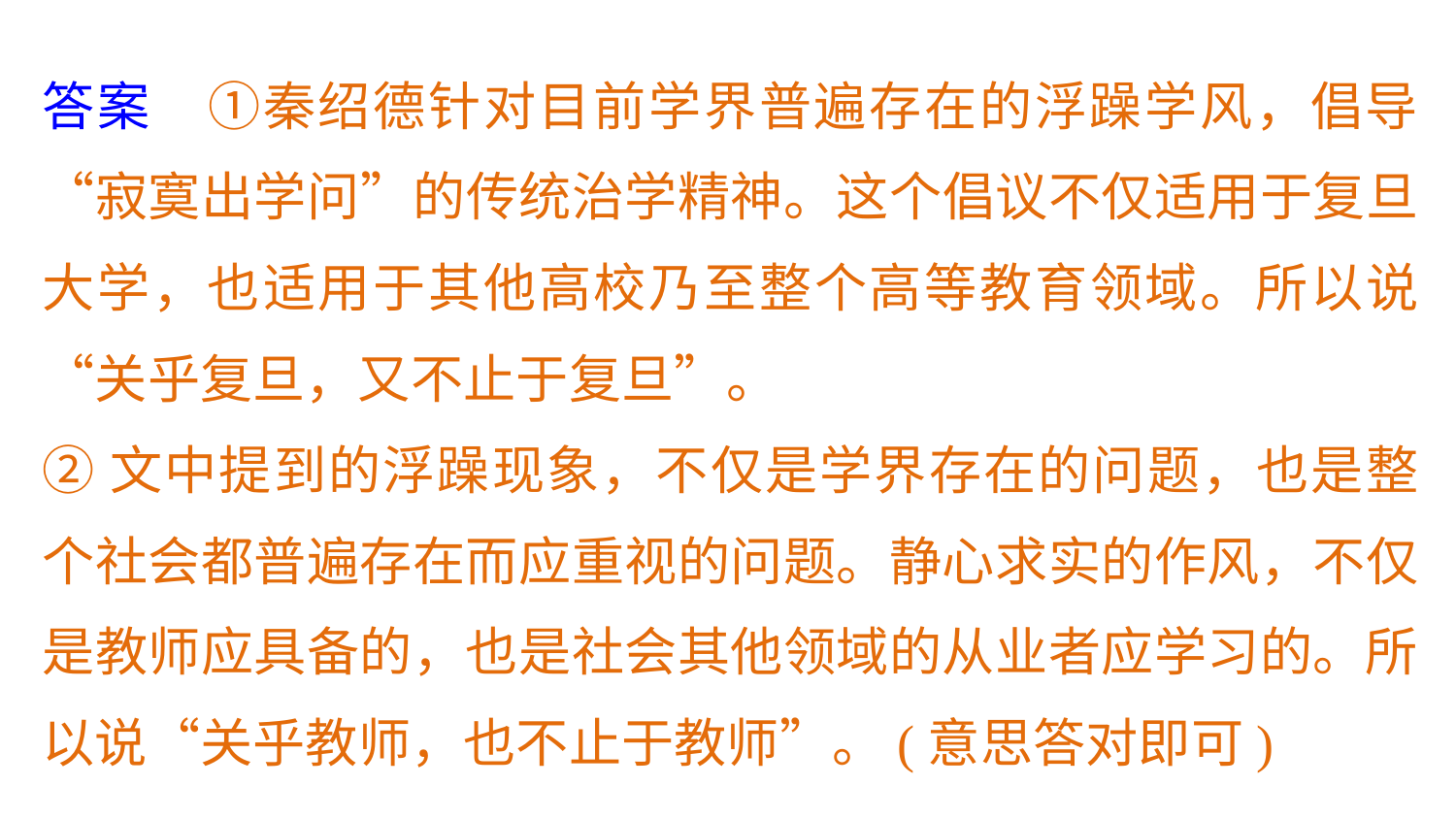

答案　①秦绍德针对目前学界普遍存在的浮躁学风，倡导“寂寞出学问”的传统治学精神。这个倡议不仅适用于复旦大学，也适用于其他高校乃至整个高等教育领域。所以说“关乎复旦，又不止于复旦”。
②文中提到的浮躁现象，不仅是学界存在的问题，也是整个社会都普遍存在而应重视的问题。静心求实的作风，不仅是教师应具备的，也是社会其他领域的从业者应学习的。所以说“关乎教师，也不止于教师”。(意思答对即可)